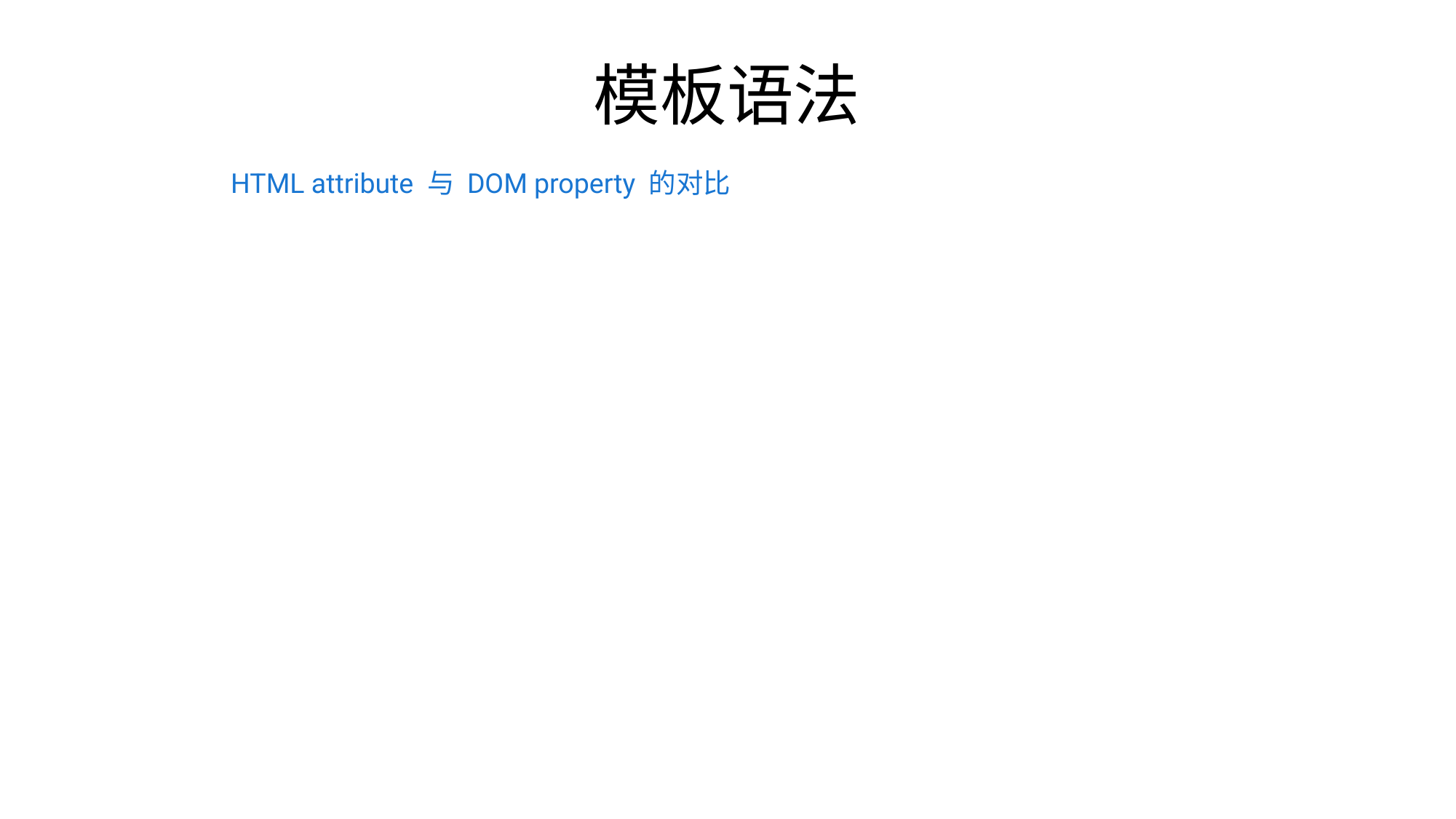

模板语法
HTML attribute 与 DOM property 的对比